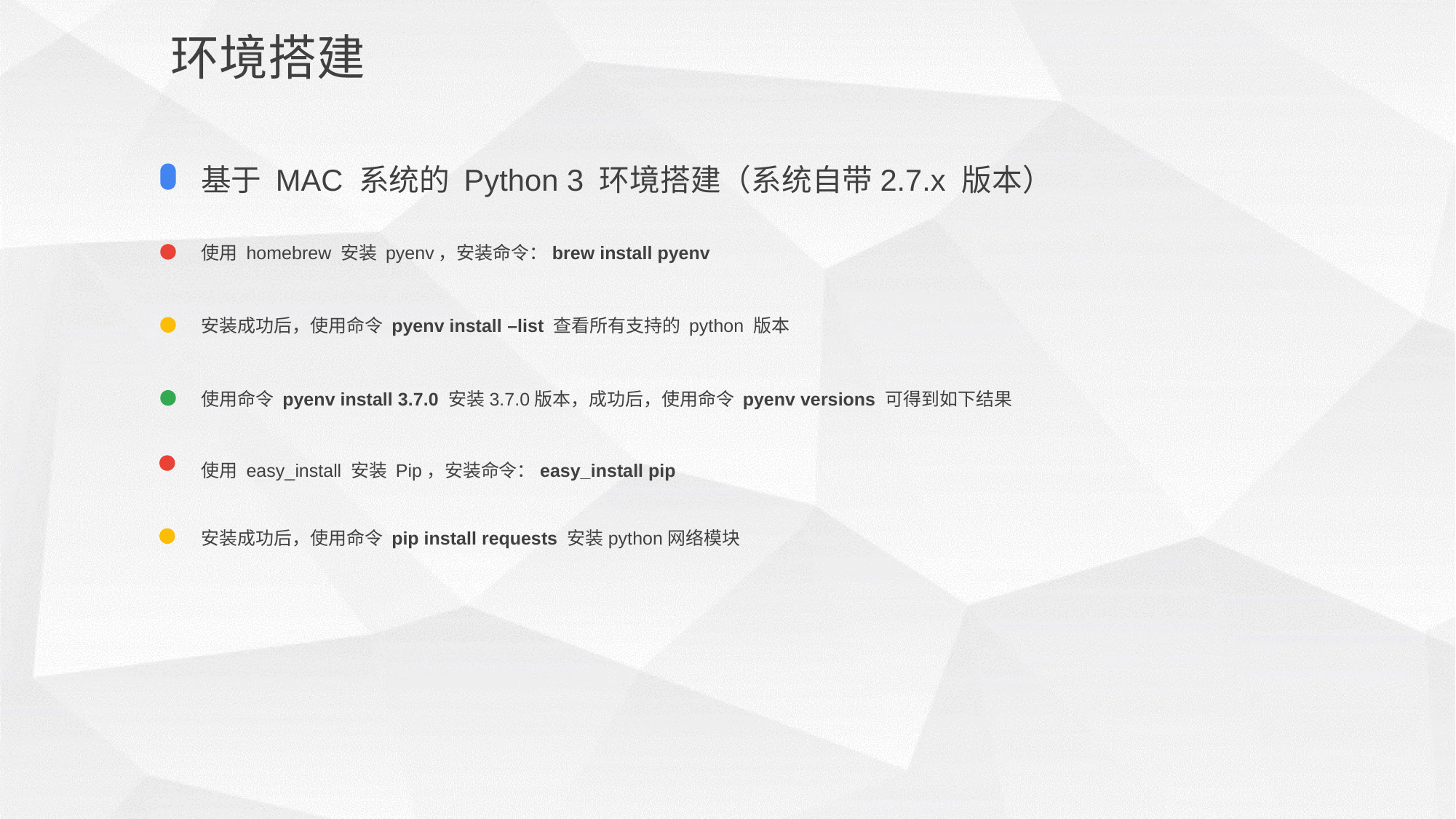

环境搭建
基于 MAC 系统的 Python 3 环境搭建（系统自带2.7.x 版本）

使用 homebrew 安装 pyenv，安装命令：brew install pyenv

安装成功后，使用命令 pyenv install –list 查看所有支持的 python 版本

使用命令 pyenv install 3.7.0 安装3.7.0版本，成功后，使用命令 pyenv versions 可得到如下结果

使用 easy_install 安装 Pip，安装命令：easy_install pip

安装成功后，使用命令 pip install requests 安装python网络模块